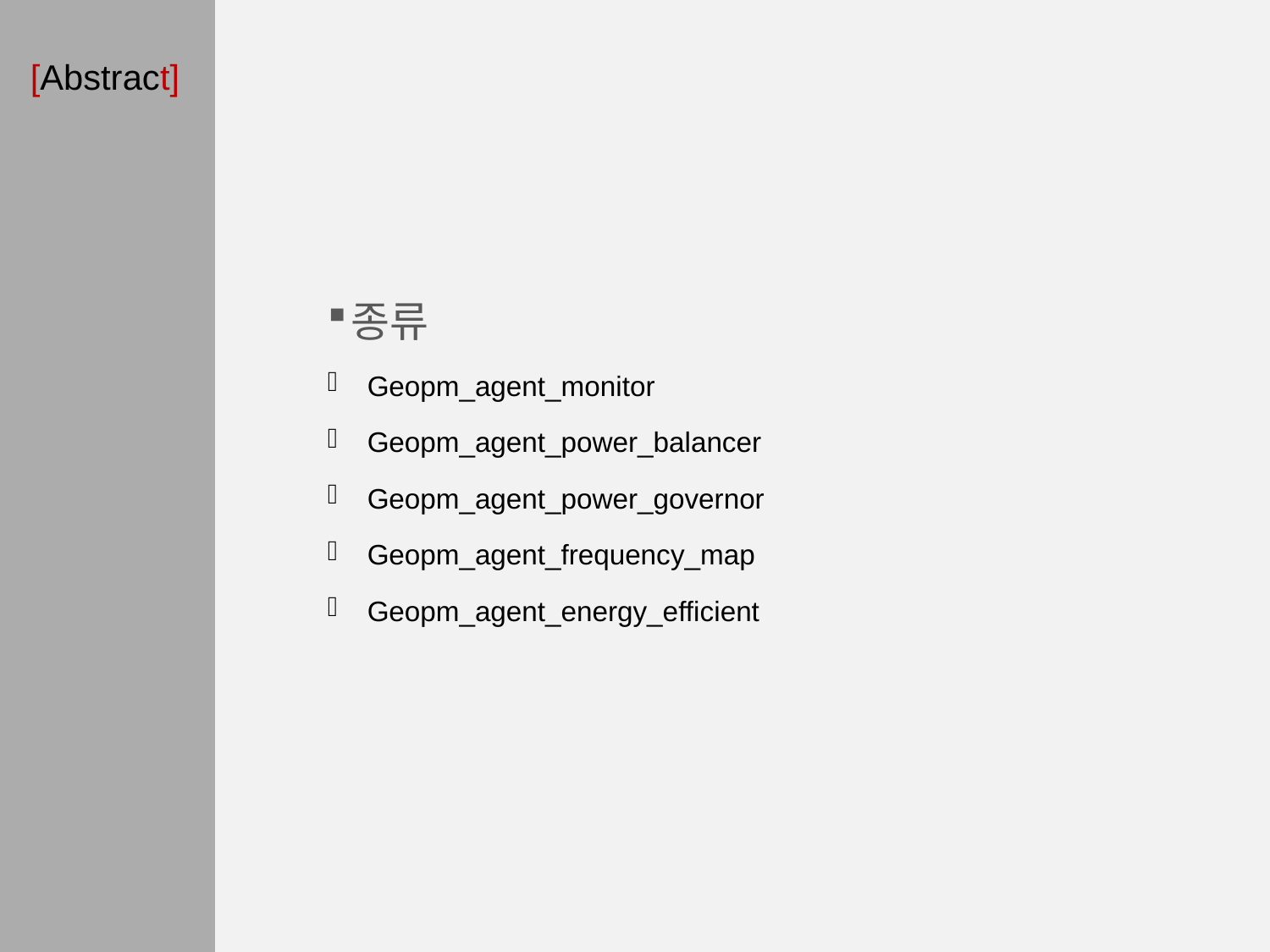

# [Abstract]
종류
Geopm_agent_monitor
Geopm_agent_power_balancer
Geopm_agent_power_governor
Geopm_agent_frequency_map
Geopm_agent_energy_efficient